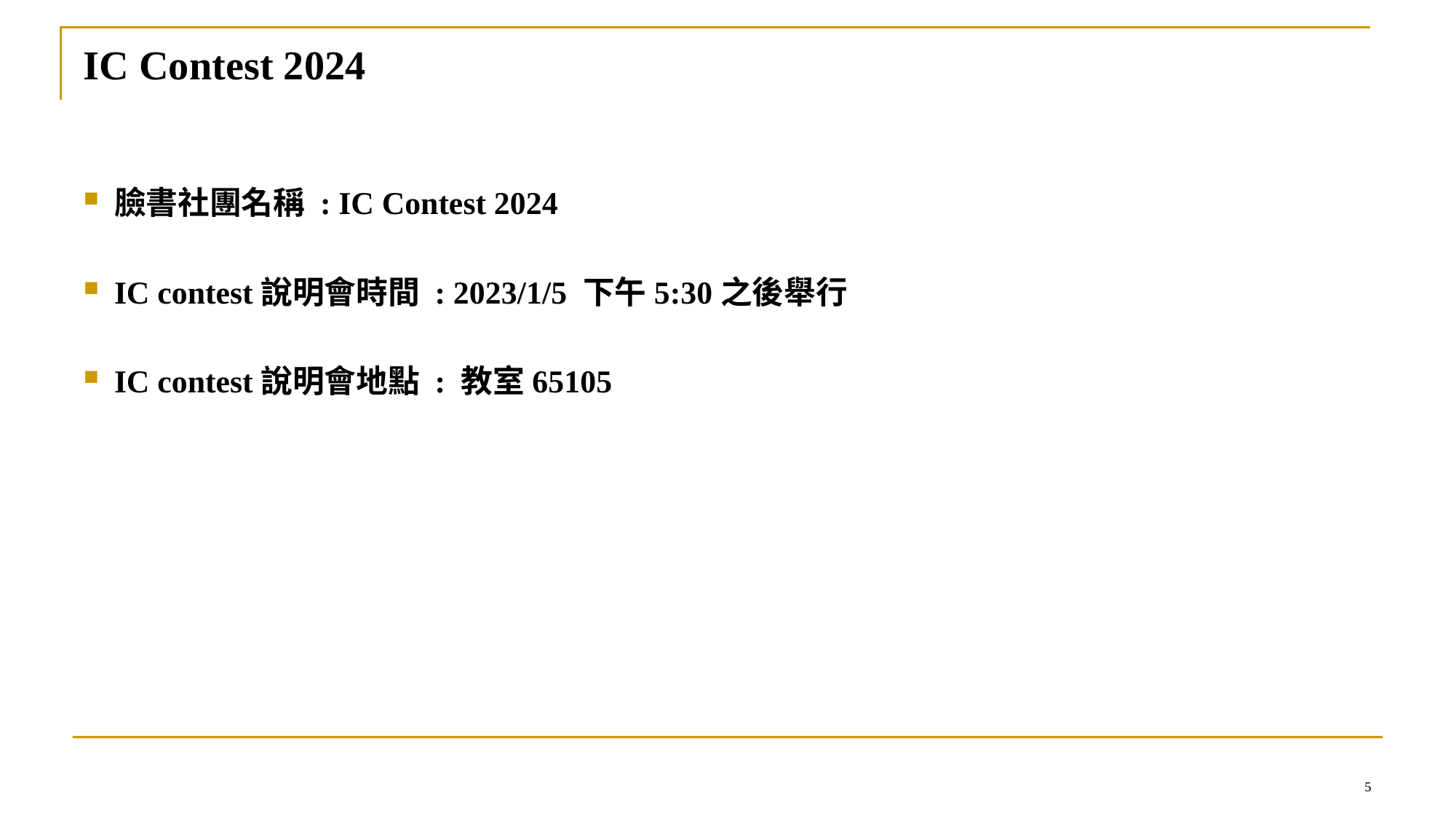

# IC Contest 2024
臉書社團名稱 : IC Contest 2024

IC contest說明會時間 : 2023/1/5 下午5:30之後舉行

IC contest說明會地點 : 教室65105

5